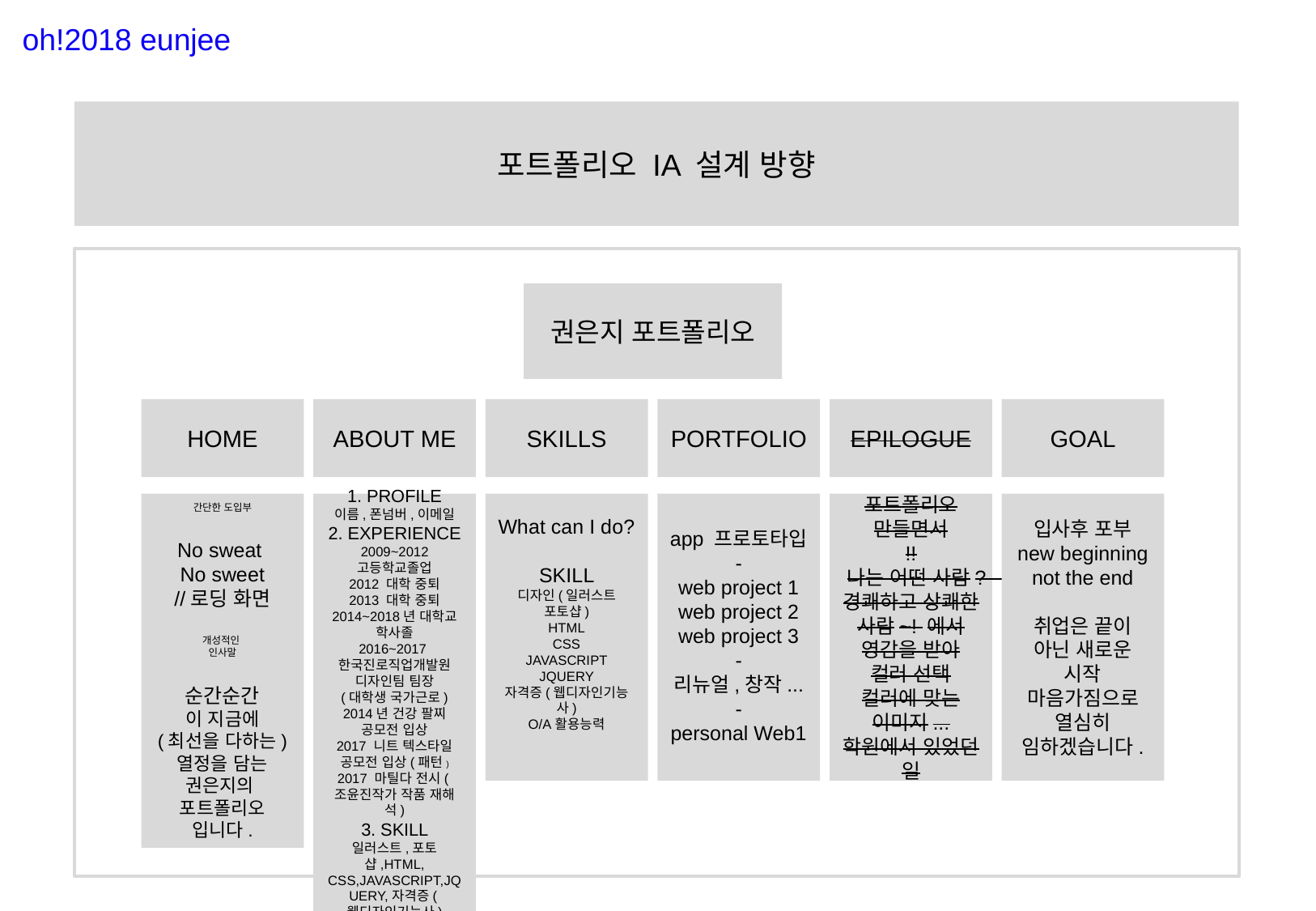

oh!2018 eunjee
포트폴리오 IA 설계 방향

권은지 포트폴리오
HOME
ABOUT ME
SKILLS
PORTFOLIO
EPILOGUE
GOAL
간단한 도입부

No sweat
No sweet
//로딩 화면

개성적인
인사말

순간순간
이 지금에
(최선을 다하는)
열정을 담는
권은지의
포트폴리오
입니다.
1. PROFILE
이름,폰넘버,이메일
2. EXPERIENCE
2009~2012 고등학교졸업
2012 대학 중퇴
2013 대학 중퇴
2014~2018년 대학교 학사졸
2016~2017
한국진로직업개발원 디자인팀 팀장
(대학생 국가근로)
2014년 건강 팔찌 공모전 입상
2017 니트 텍스타일 공모전 입상(패턴)
2017 마틸다 전시(조윤진작가 작품 재해석)
3. SKILL
일러스트,포토샵,HTML,
CSS,JAVASCRIPT,JQUERY,자격증(웹디자인기능사)
What can I do?

SKILL
디자인(일러스트
포토샵)
HTML
CSS
JAVASCRIPT
JQUERY
자격증(웹디자인기능사)
O/A활용능력

app 프로토타입
-
web project 1
web project 2
web project 3
-
리뉴얼,창작...
-
personal Web1

포트폴리오
만들면서
!!
나는 어떤 사람?
경쾌하고 상쾌한 사람~! 에서 영감을 받아 컬러 선택
컬러에 맞는 이미지...
학원에서 있었던 일

입사후 포부
new beginning not the end

취업은 끝이 아닌 새로운 시작
마음가짐으로 열심히 임하겠습니다.